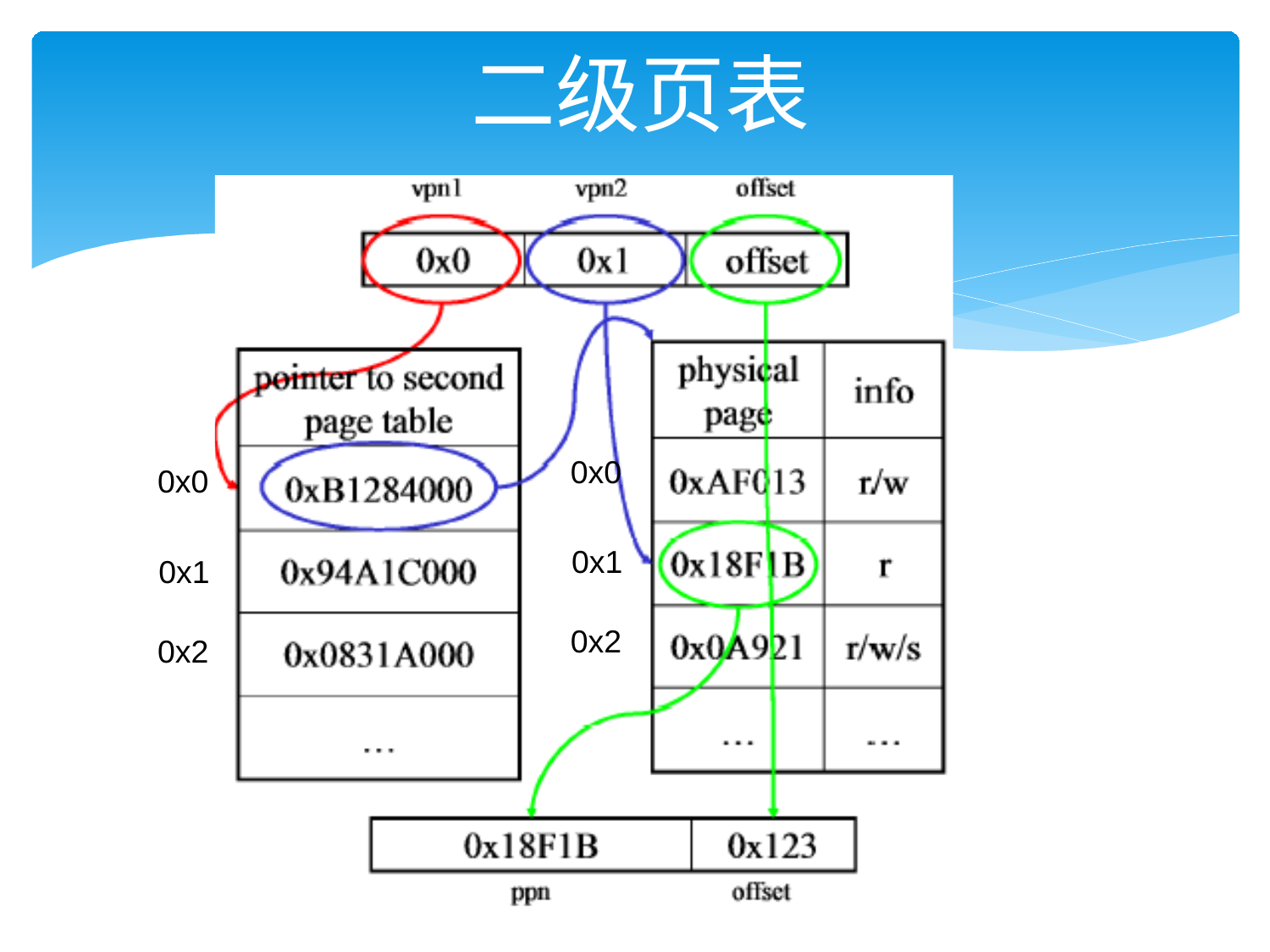

# 二级页表

0x0
0x0
0x1
0x1
0x2
0x2